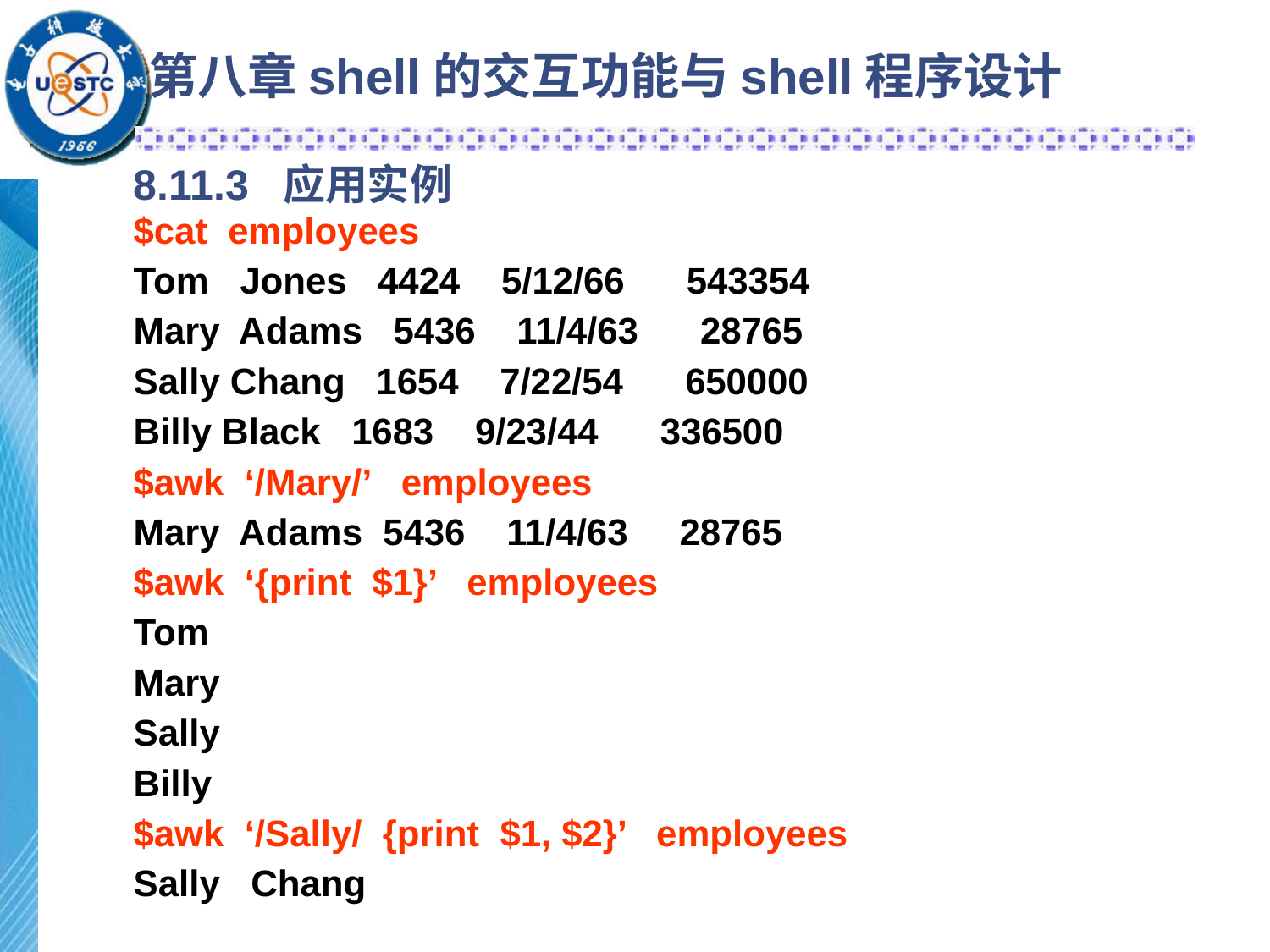

第八章shell的交互功能与shell程序设计
8.11.3  应用实例
$cat  employees
Tom   Jones   4424    5/12/66      543354
Mary  Adams   5436    11/4/63      28765
Sally Chang   1654    7/22/54      650000
Billy Black   1683    9/23/44      336500
$awk  ‘/Mary/’   employees
Mary  Adams  5436    11/4/63     28765
$awk  ‘{print  $1}’   employees
Tom
Mary
Sally
Billy
$awk  ‘/Sally/  {print  $1, $2}’   employees
Sally   Chang